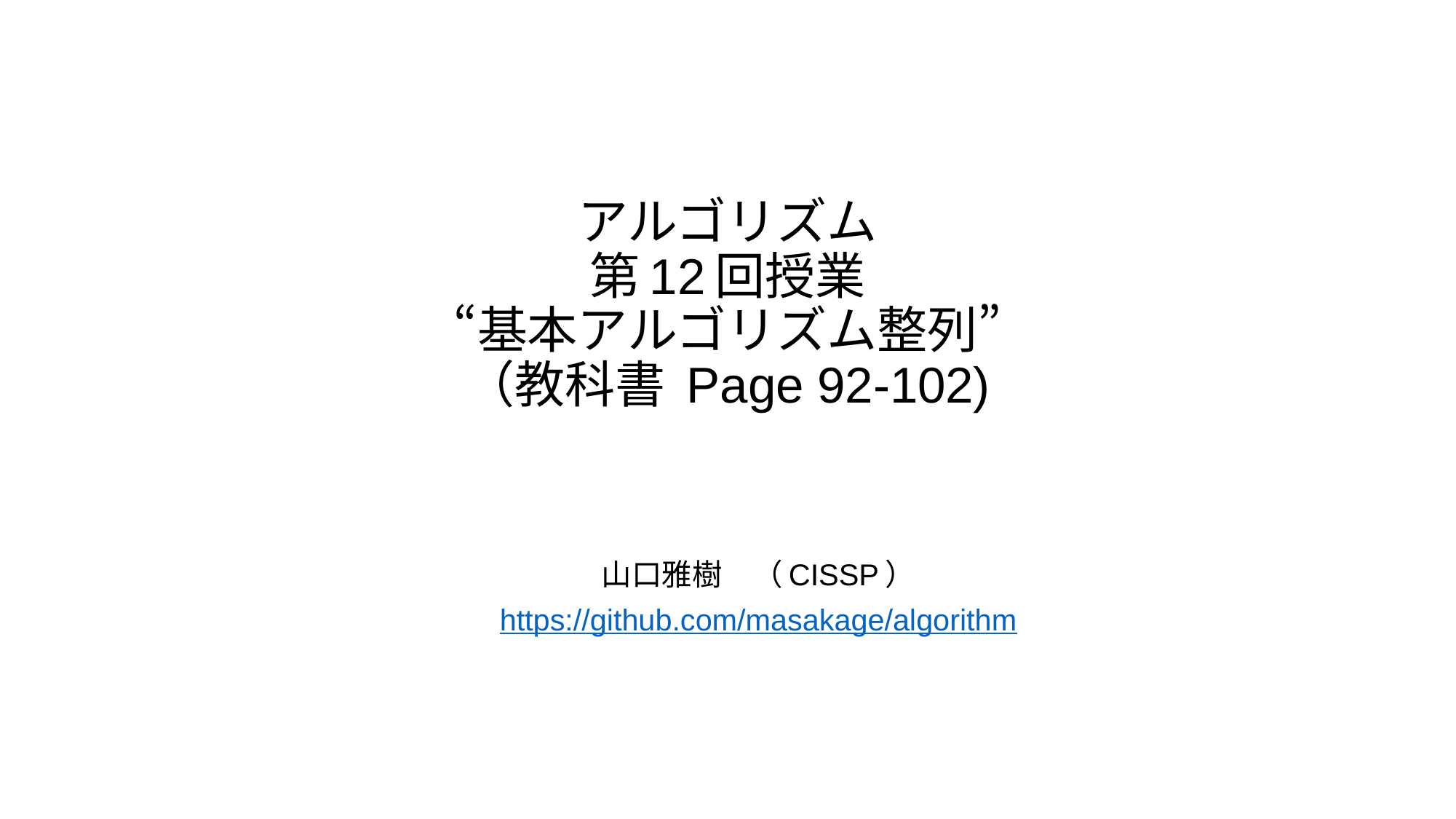

# アルゴリズム 第12回授業 “基本アルゴリズム整列” （教科書 Page 92-102)
山口雅樹　（CISSP）
https://github.com/masakage/algorithm